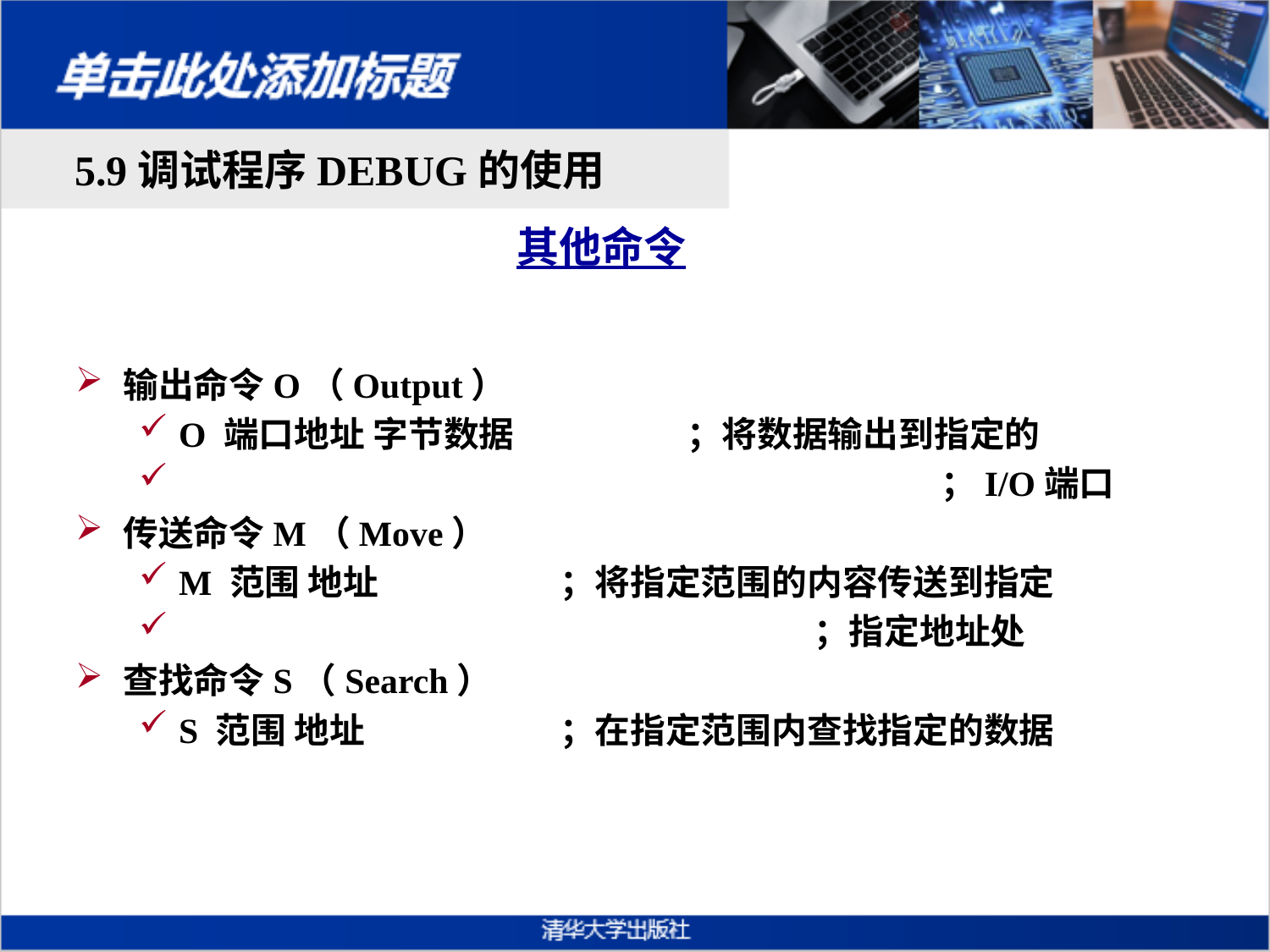

5.9调试程序DEBUG的使用
# 其他命令
输出命令O（Output）
O 端口地址 字节数据		；将数据输出到指定的
						；I/O端口
传送命令M（Move）
M 范围 地址		；将指定范围的内容传送到指定
					；指定地址处
查找命令S（Search）
S 范围 地址		；在指定范围内查找指定的数据